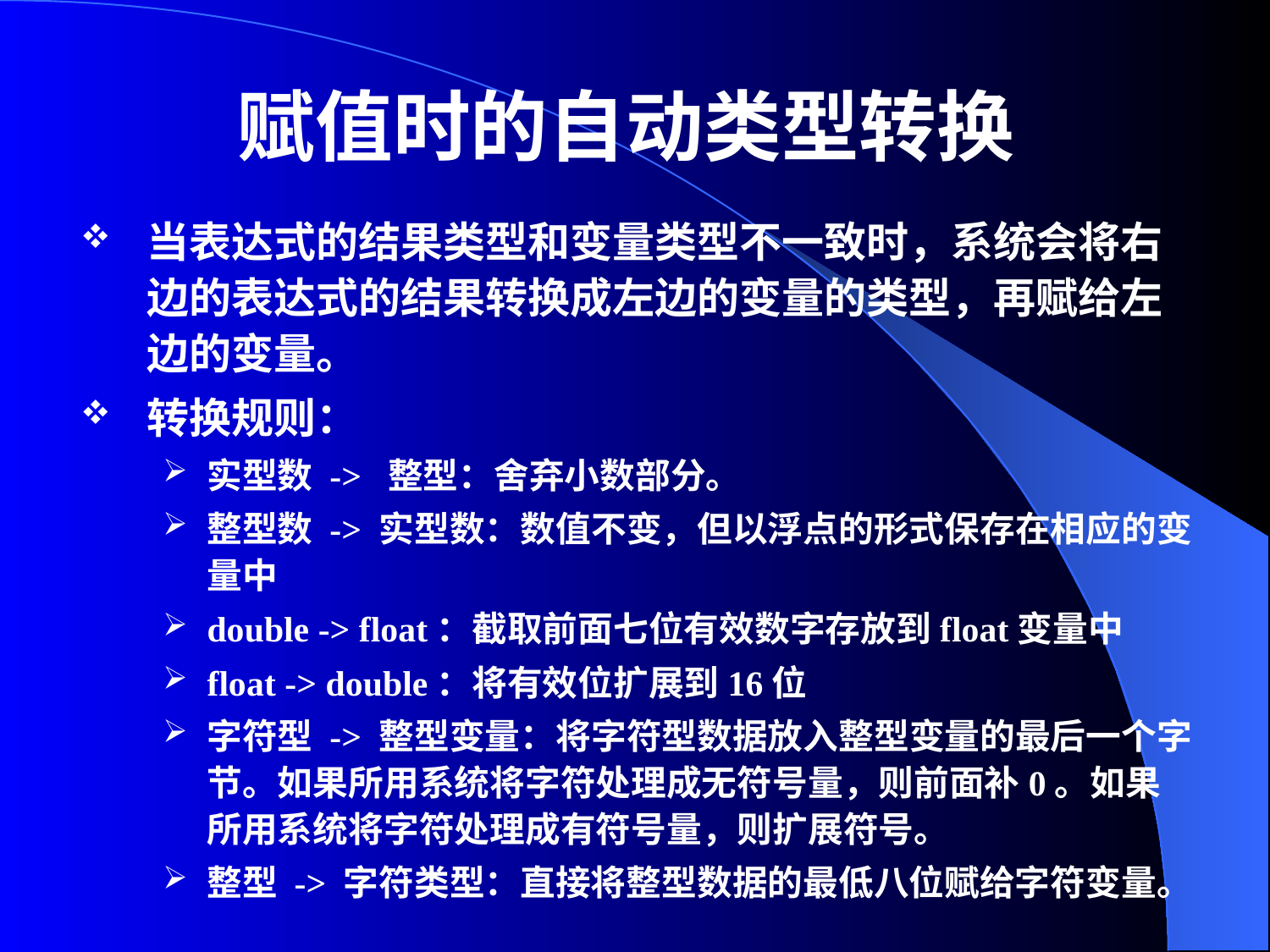

# 赋值时的自动类型转换
当表达式的结果类型和变量类型不一致时，系统会将右边的表达式的结果转换成左边的变量的类型，再赋给左边的变量。
转换规则：
实型数 ->  整型：舍弃小数部分。
整型数 -> 实型数：数值不变，但以浮点的形式保存在相应的变量中
double -> float：截取前面七位有效数字存放到float变量中
float -> double：将有效位扩展到16位
字符型 -> 整型变量：将字符型数据放入整型变量的最后一个字节。如果所用系统将字符处理成无符号量，则前面补0。如果所用系统将字符处理成有符号量，则扩展符号。
整型 -> 字符类型：直接将整型数据的最低八位赋给字符变量。